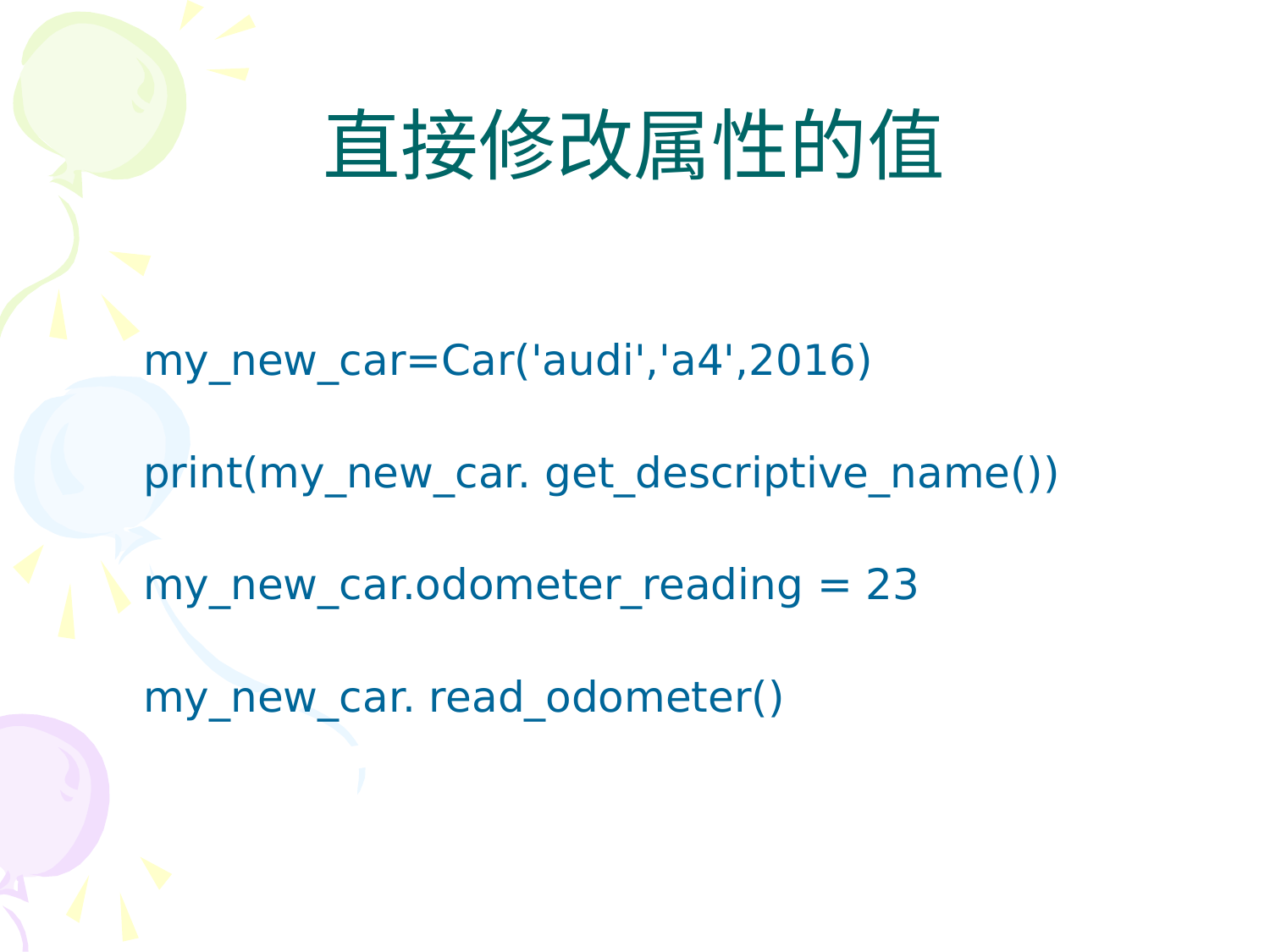

# 直接修改属性的值
my_new_car=Car('audi','a4',2016)
print(my_new_car. get_descriptive_name())
my_new_car.odometer_reading = 23
my_new_car. read_odometer()